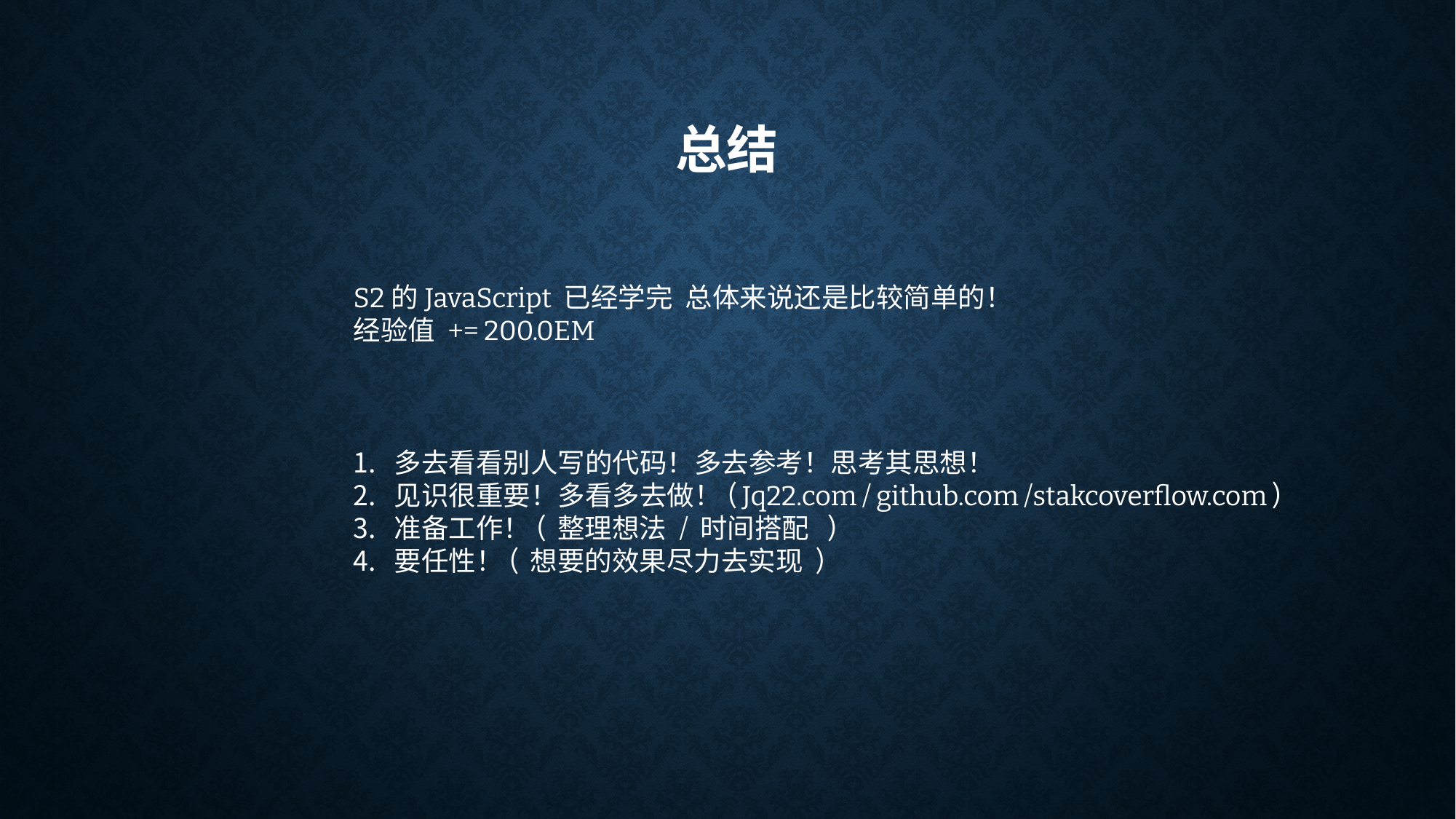

# 总结
S2的JavaScript 已经学完  总体来说还是比较简单的！
经验值 += 200.0EM
多去看看别人写的代码！多去参考！思考其思想！
见识很重要！多看多去做！( Jq22.com / github.com /stakcoverflow.com )
准备工作！( 整理想法 / 时间搭配  )
要任性！( 想要的效果尽力去实现 )